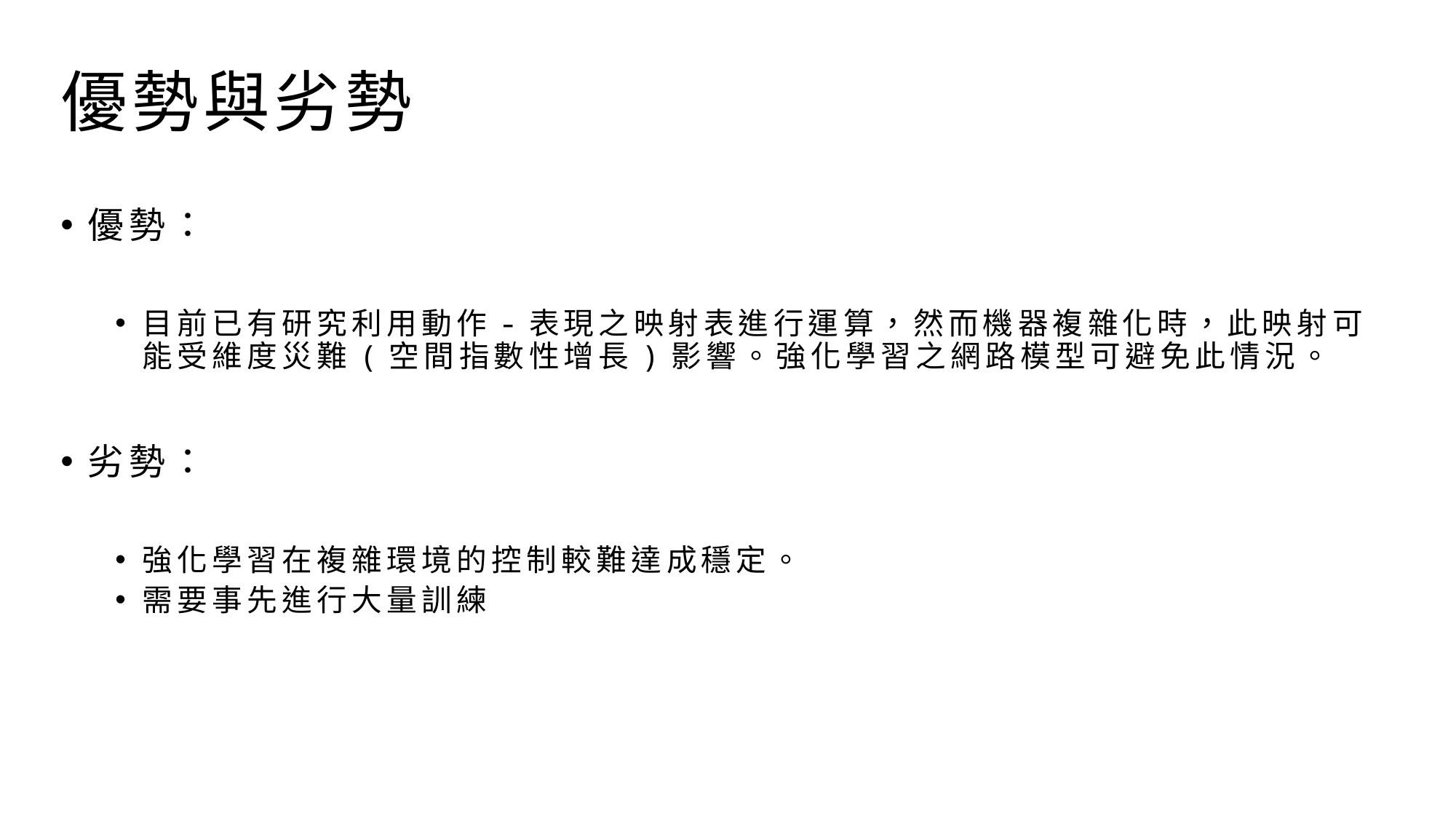

# 優勢與劣勢
優勢：

目前已有研究利用動作-表現之映射表進行運算，然而機器複雜化時，此映射可能受維度災難(空間指數性增長)影響。強化學習之網路模型可避免此情況。

劣勢：

強化學習在複雜環境的控制較難達成穩定。
需要事先進行大量訓練